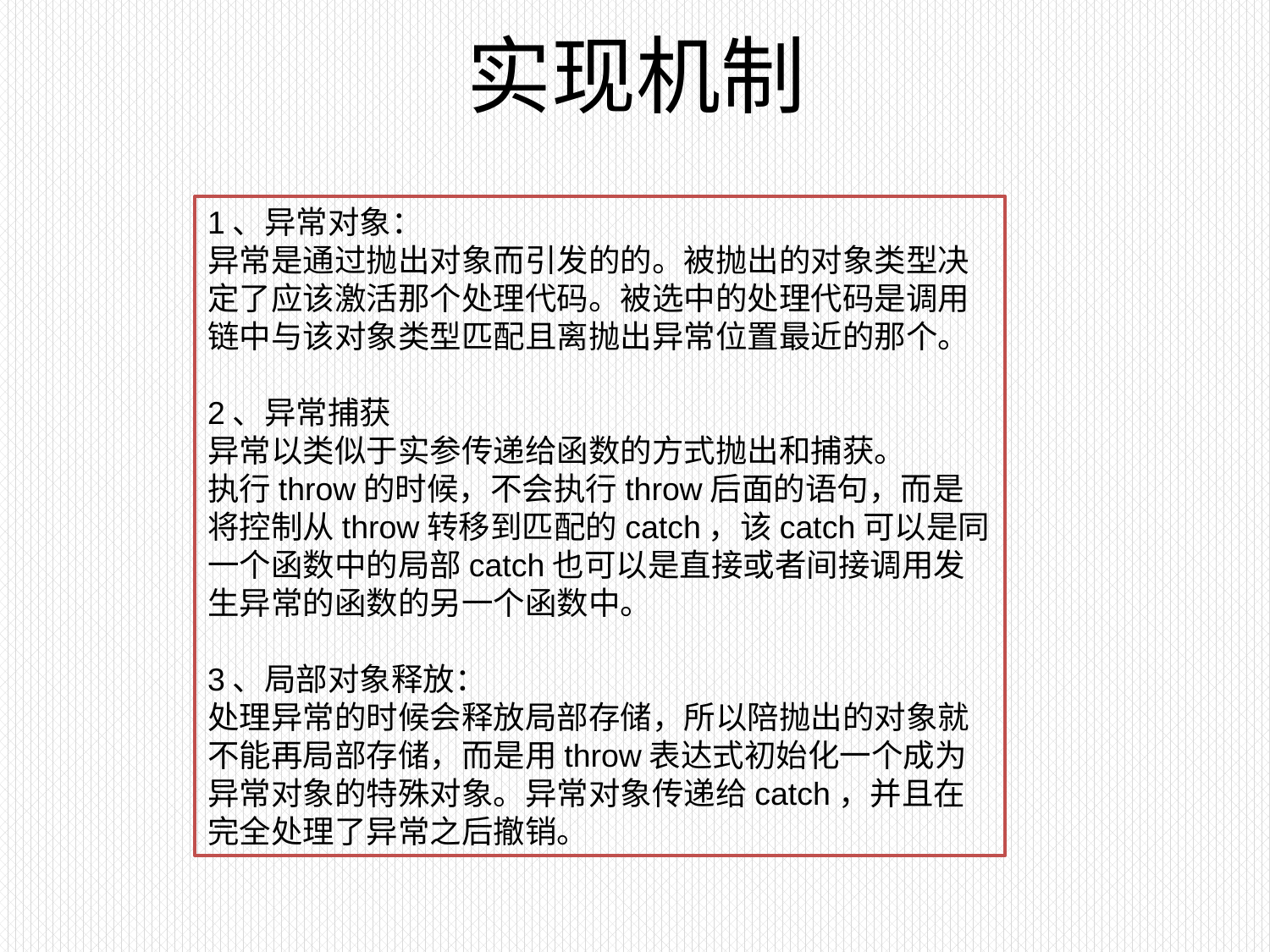

# 实现机制
1、异常对象：
异常是通过抛出对象而引发的的。被抛出的对象类型决定了应该激活那个处理代码。被选中的处理代码是调用链中与该对象类型匹配且离抛出异常位置最近的那个。

2、异常捕获
异常以类似于实参传递给函数的方式抛出和捕获。
执行throw的时候，不会执行throw后面的语句，而是将控制从throw转移到匹配的catch，该catch可以是同一个函数中的局部catch也可以是直接或者间接调用发生异常的函数的另一个函数中。

3、局部对象释放：
处理异常的时候会释放局部存储，所以陪抛出的对象就不能再局部存储，而是用throw表达式初始化一个成为异常对象的特殊对象。异常对象传递给catch，并且在完全处理了异常之后撤销。